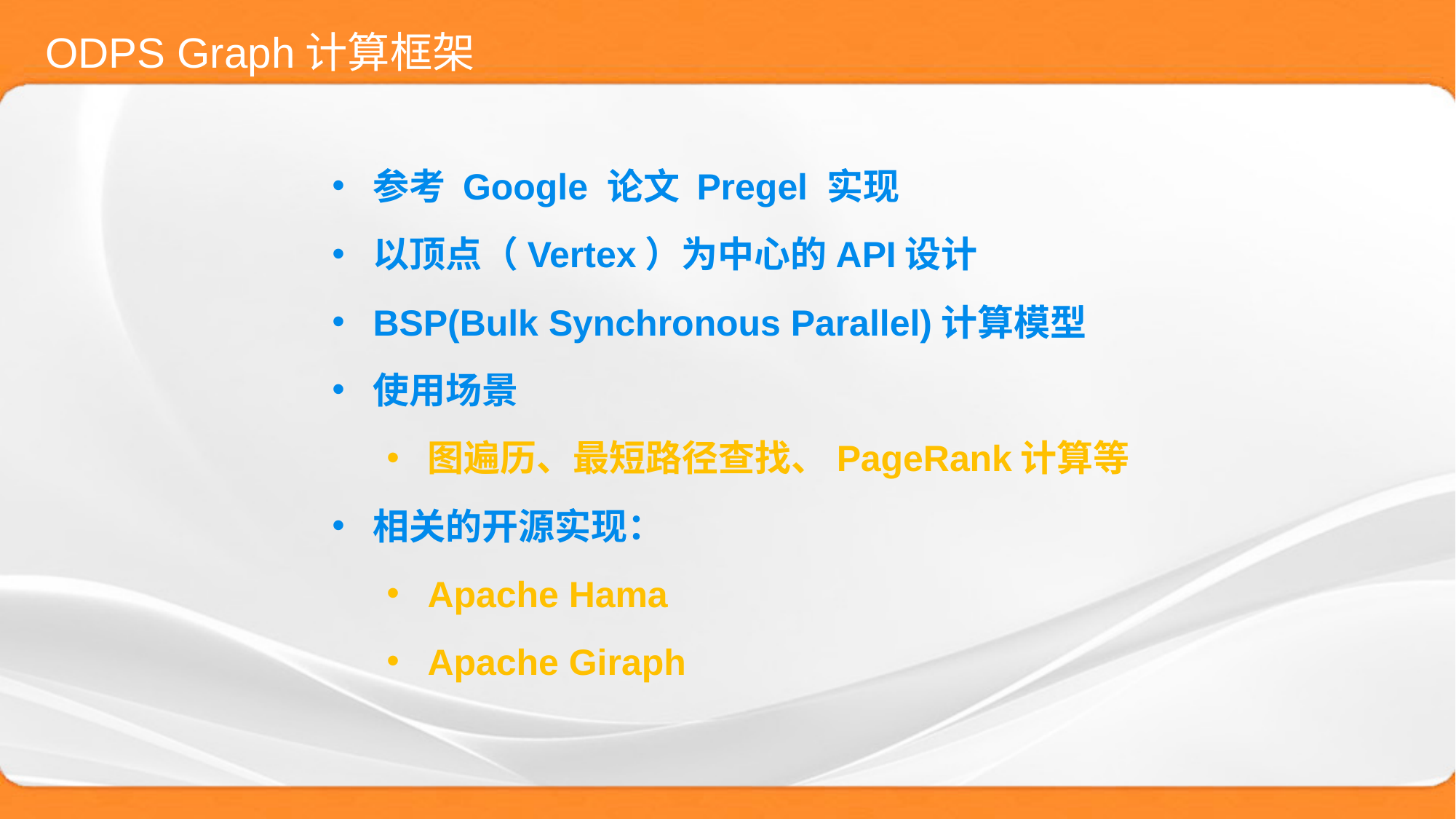

# ODPS Graph计算框架
参考 Google 论文 Pregel 实现
以顶点（Vertex）为中心的API设计
BSP(Bulk Synchronous Parallel)计算模型
使用场景
图遍历、最短路径查找、PageRank计算等
相关的开源实现：
Apache Hama
Apache Giraph